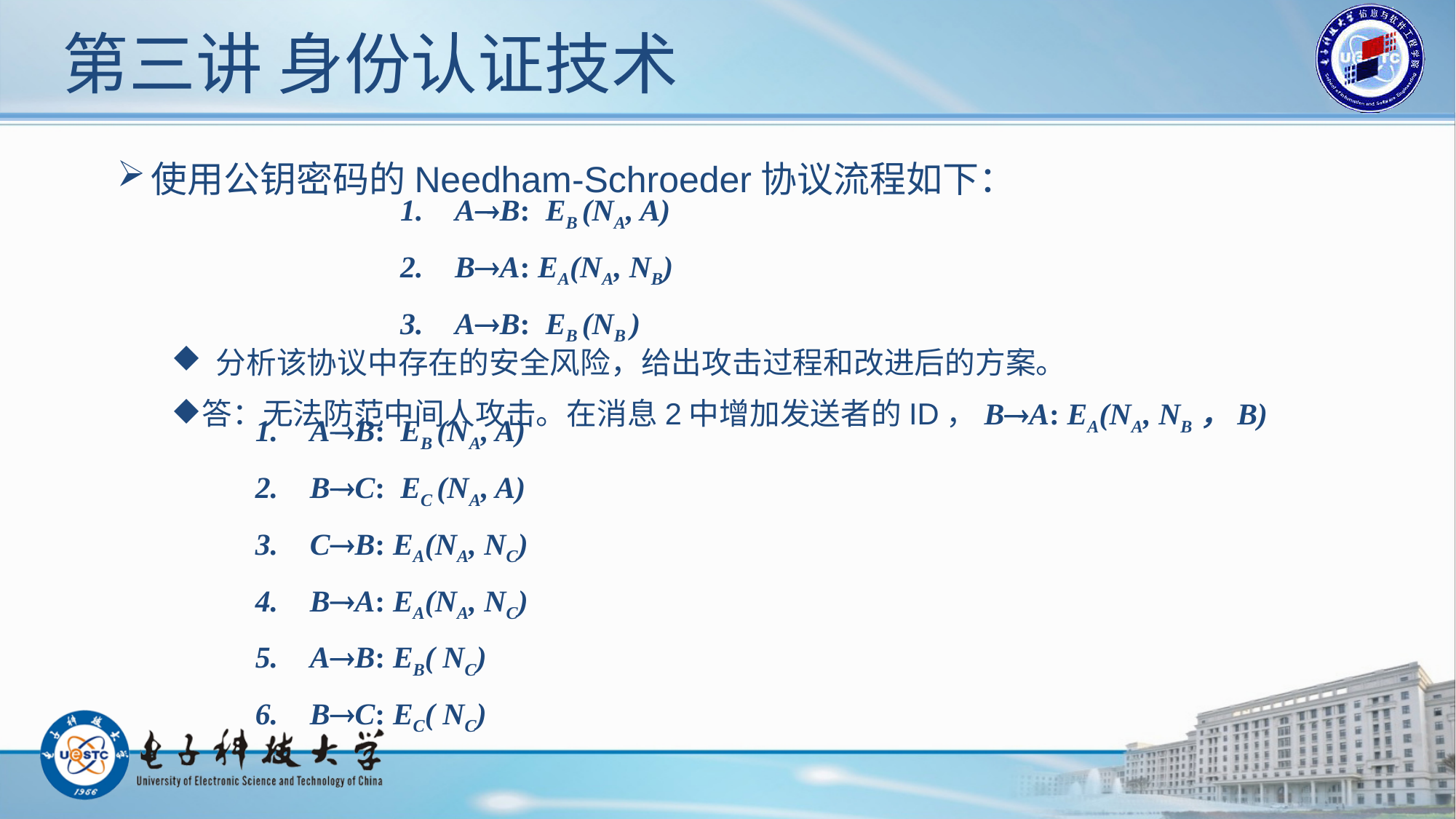

# 第三讲 身份认证技术
使用公钥密码的Needham-Schroeder协议流程如下：

 分析该协议中存在的安全风险，给出攻击过程和改进后的方案。
答：无法防范中间人攻击。在消息2中增加发送者的ID，B→A: EA(NA, NB，B)

A→B:  EB (NA, A)
B→A: EA(NA, NB)
A→B:  EB (NB )
A→B:  EB (NA, A)
B→C:  EC (NA, A)
C→B: EA(NA, NC)
B→A: EA(NA, NC)
A→B: EB( NC)
B→C: EC( NC)